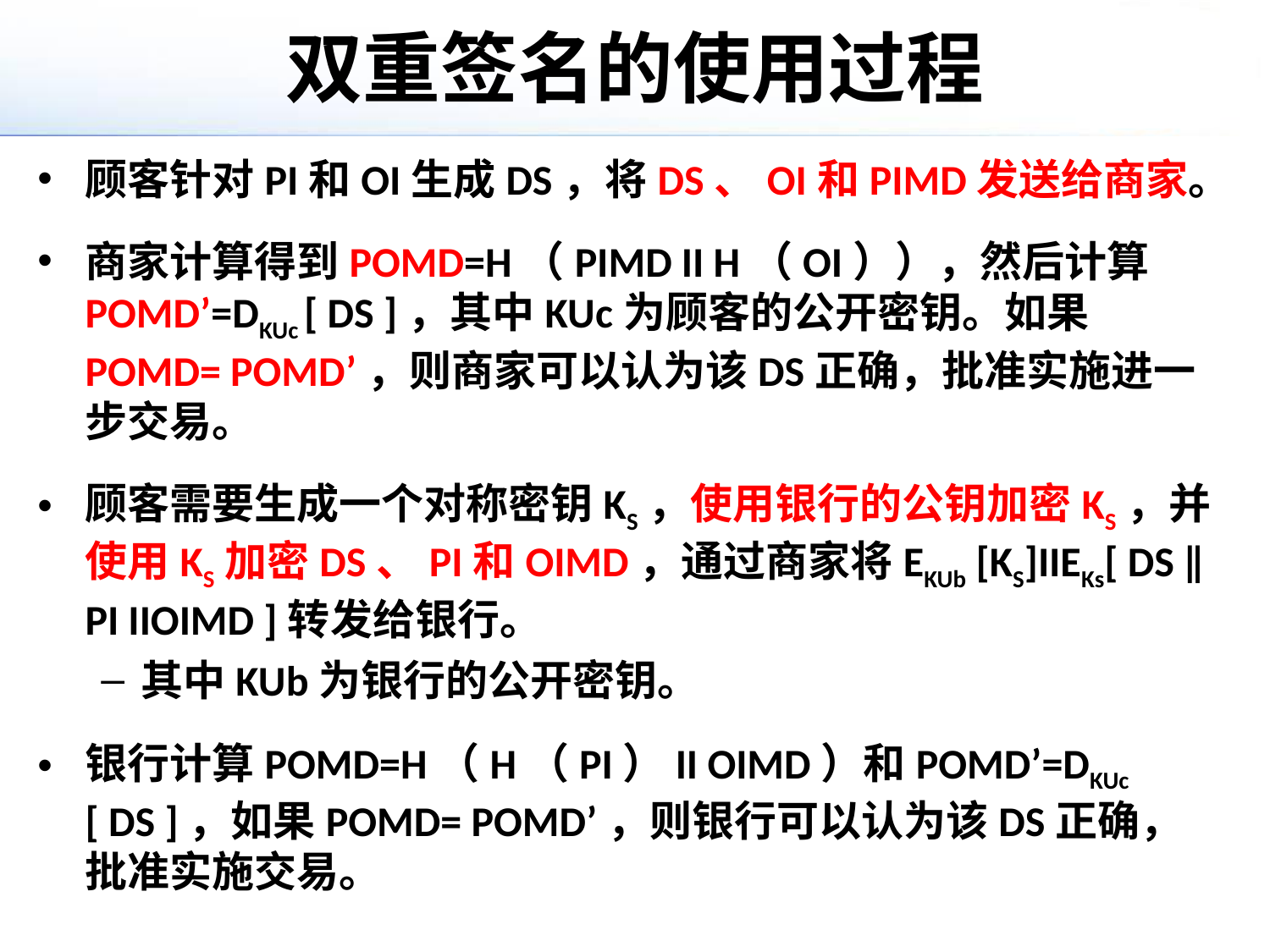

# 双重签名的使用过程
顾客针对PI和OI生成DS，将DS、OI和PIMD发送给商家。
商家计算得到POMD=H（PIMD II H（OI）），然后计算POMD’=DKUc [ DS ]，其中KUc为顾客的公开密钥。如果POMD= POMD’，则商家可以认为该DS正确，批准实施进一步交易。
顾客需要生成一个对称密钥KS，使用银行的公钥加密KS，并使用KS加密DS、PI和OIMD，通过商家将EKUb [KS]IIEKs[ DS ‖ PI IIOIMD ]转发给银行。
其中KUb为银行的公开密钥。
银行计算POMD=H（H（PI）II OIMD）和POMD’=DKUc [ DS ]，如果POMD= POMD’，则银行可以认为该DS正确，批准实施交易。